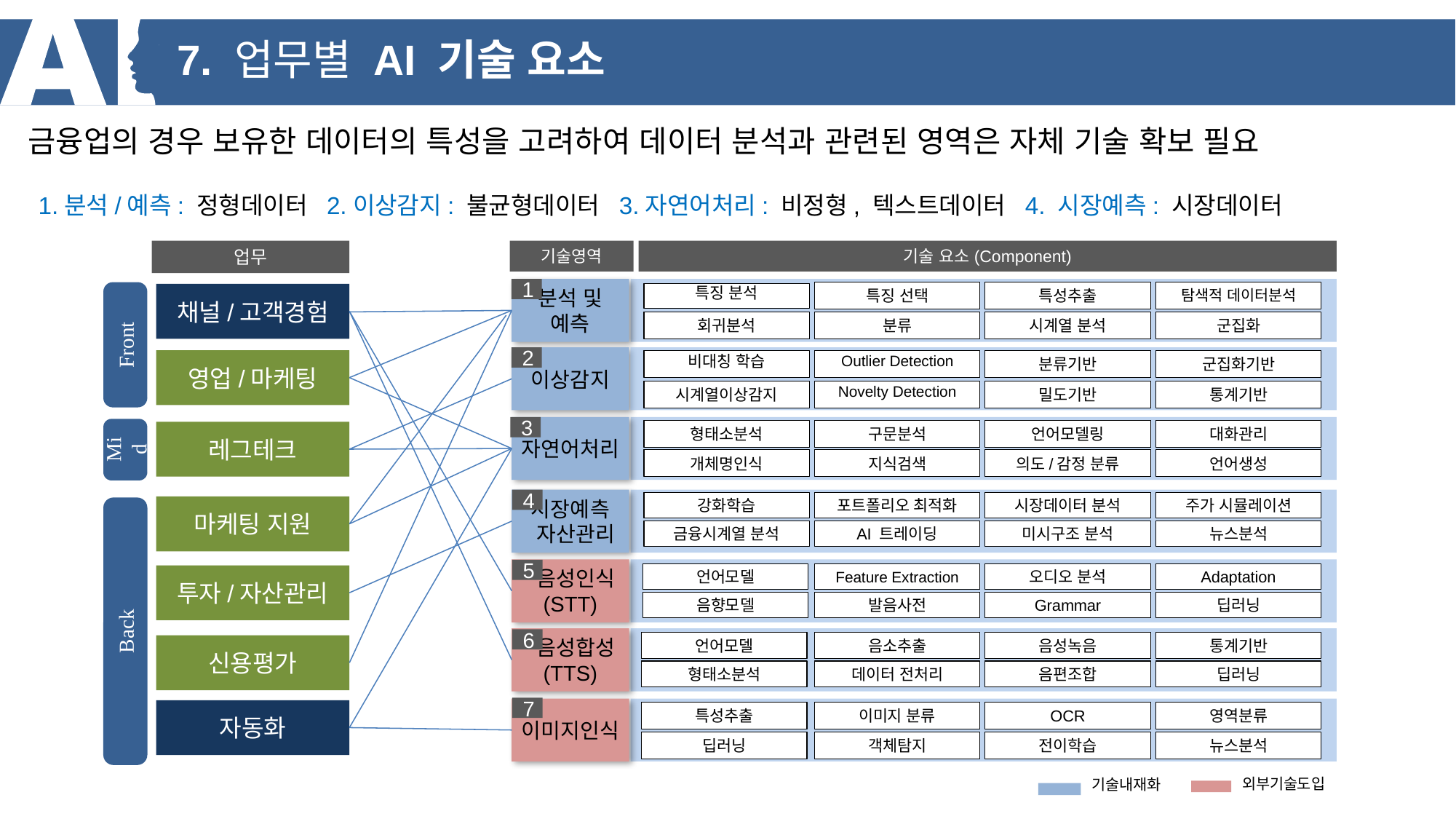

7. 업무별 AI 기술 요소
금융업의 경우 보유한 데이터의 특성을 고려하여 데이터 분석과 관련된 영역은 자체 기술 확보 필요
1.분석/예측: 정형데이터  2.이상감지: 불균형데이터  3.자연어처리: 비정형, 텍스트데이터  4. 시장예측: 시장데이터
업무
기술영역
기술 요소(Component)
1
분석 및 예측

특징 선택
특성추출
탐색적 데이터분석
Front
채널/고객경험
특징 분석
회귀분석
분류
시계열 분석
군집화
2
이상감지

영업/마케팅
비대칭 학습
Outlier Detection
분류기반
군집화기반
시계열이상감지
Novelty Detection
밀도기반
통계기반
3
자연어처리

Mid
대화관리
형태소분석
구문분석
언어모델링
레그테크
언어생성
개체명인식
지식검색
의도/감정 분류
시장예측
 자산관리
4

시장데이터 분석
주가 시뮬레이션
강화학습
포트폴리오 최적화
마케팅 지원
Back
미시구조 분석
뉴스분석
금융시계열 분석
AI 트레이딩
 음성인식
(STT)

5
오디오 분석
Adaptation
언어모델
Feature Extraction
투자/자산관리
딥러닝
Grammar
음향모델
발음사전
 음성합성
(TTS)

6
음성녹음
통계기반
언어모델
음소추출
신용평가
음편조합
딥러닝
형태소분석
데이터 전처리
7
이미지인식

자동화
영역분류
특성추출
이미지 분류
OCR
전이학습
뉴스분석
딥러닝
객체탐지
외부기술도입
기술내재화